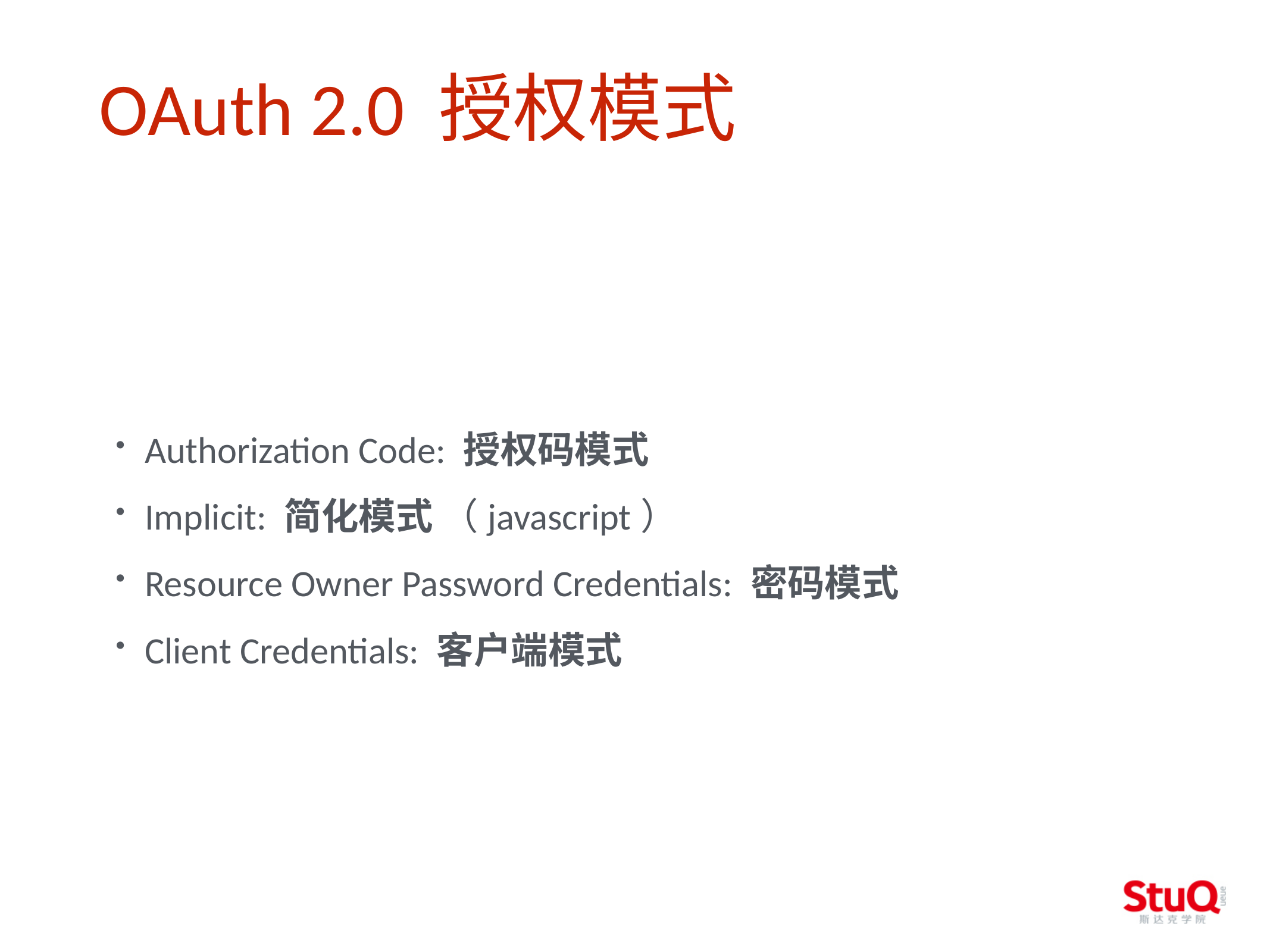

OAuth 2.0 授权模式
Authorization Code: 授权码模式
Implicit: 简化模式 （javascript）
Resource Owner Password Credentials: 密码模式
Client Credentials: 客户端模式